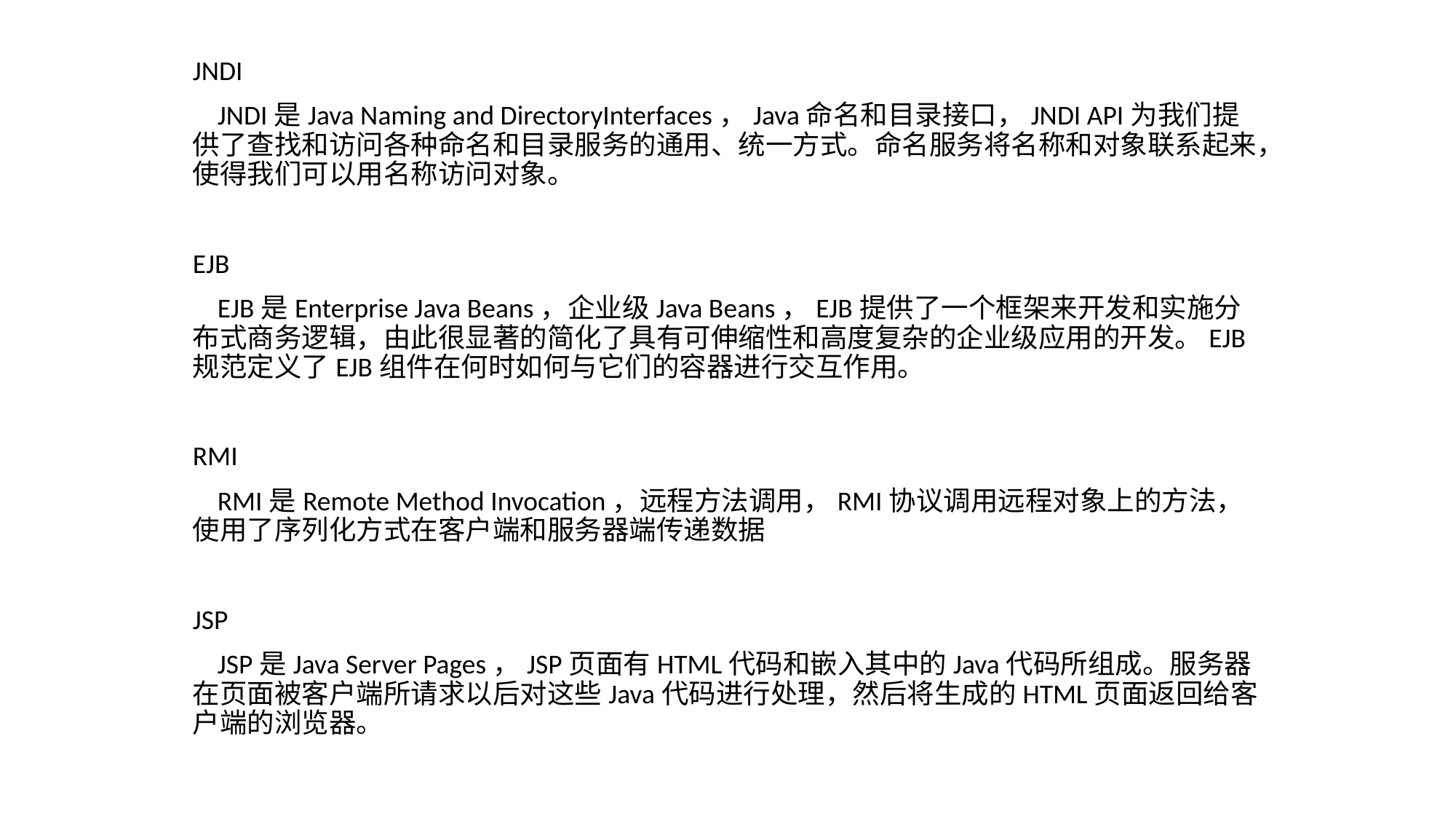

JNDI
    JNDI是Java Naming and DirectoryInterfaces，Java命名和目录接口，JNDI API为我们提供了查找和访问各种命名和目录服务的通用、统一方式。命名服务将名称和对象联系起来，使得我们可以用名称访问对象。

EJB
    EJB是Enterprise Java Beans，企业级Java Beans，EJB提供了一个框架来开发和实施分布式商务逻辑，由此很显著的简化了具有可伸缩性和高度复杂的企业级应用的开发。EJB规范定义了EJB组件在何时如何与它们的容器进行交互作用。

RMI
    RMI是Remote Method Invocation，远程方法调用，RMI协议调用远程对象上的方法，使用了序列化方式在客户端和服务器端传递数据

JSP
    JSP是Java Server Pages，JSP页面有HTML代码和嵌入其中的Java代码所组成。服务器在页面被客户端所请求以后对这些Java代码进行处理，然后将生成的HTML页面返回给客户端的浏览器。